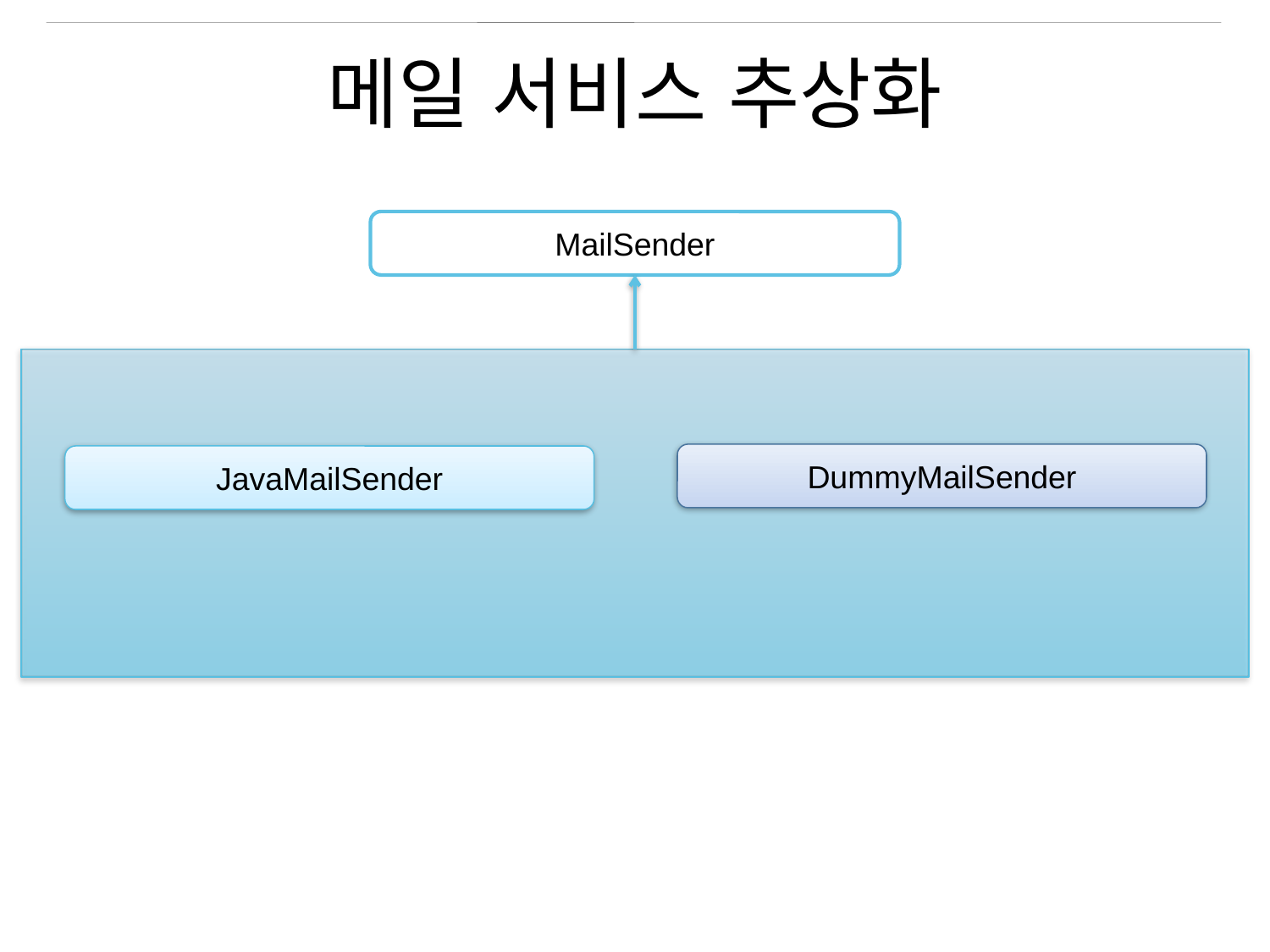

# 메일 서비스 추상화
MailSender

JavaMailSender
DummyMailSender